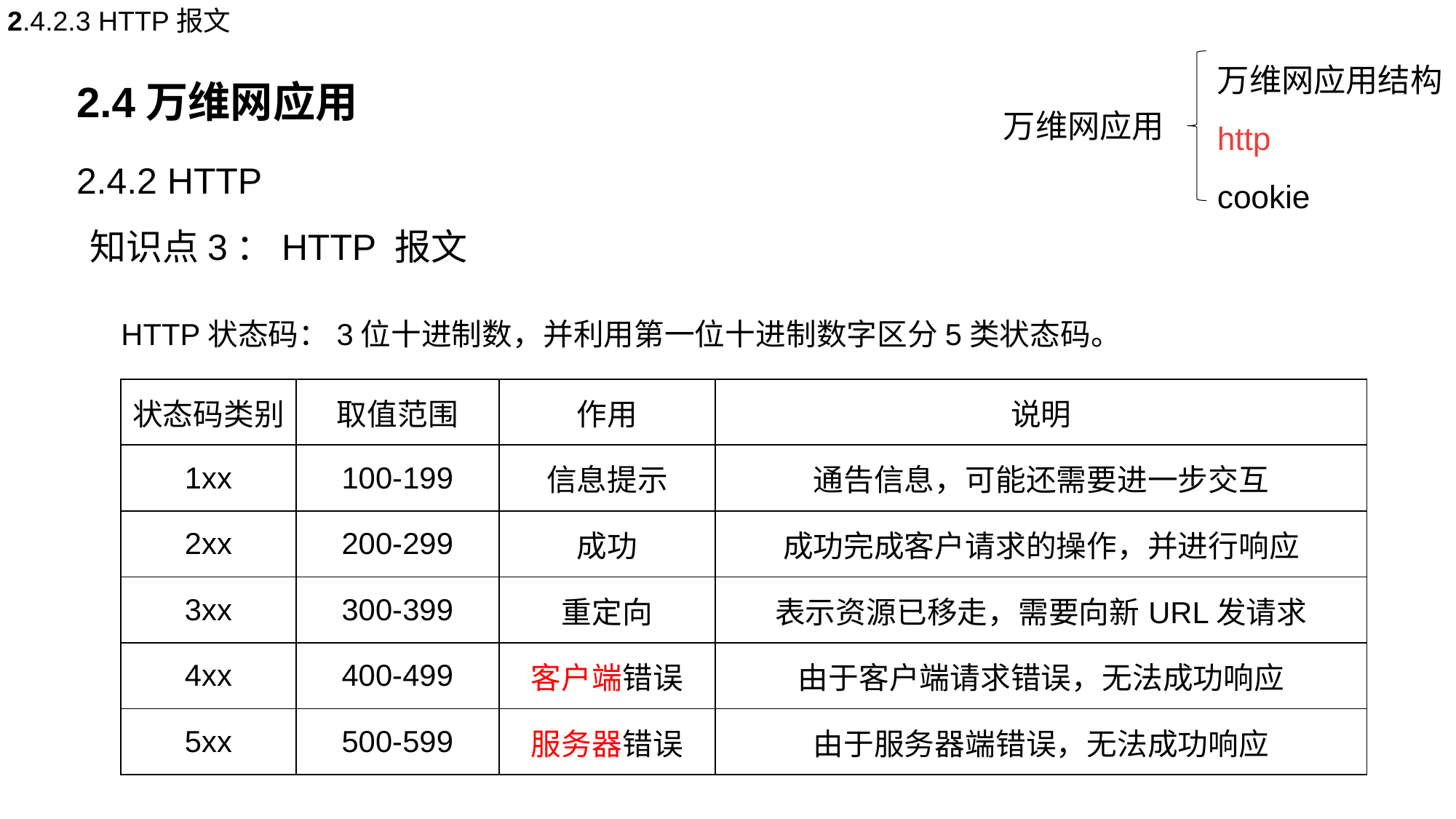

2.4.2.3 HTTP报文
万维网应用结构
http
cookie
 2.4万维网应用
 2.4.2 HTTP
  知识点3：HTTP 报文

      万维网应用

HTTP状态码：3位十进制数，并利用第一位十进制数字区分5类状态码。
| 状态码类别 | 取值范围 | 作用 | 说明 |
| --- | --- | --- | --- |
| 1xx | 100-199 | 信息提示 | 通告信息，可能还需要进一步交互 |
| 2xx | 200-299 | 成功 | 成功完成客户请求的操作，并进行响应 |
| 3xx | 300-399 | 重定向 | 表示资源已移走，需要向新URL发请求 |
| 4xx | 400-499 | 客户端错误 | 由于客户端请求错误，无法成功响应 |
| 5xx | 500-599 | 服务器错误 | 由于服务器端错误，无法成功响应 |